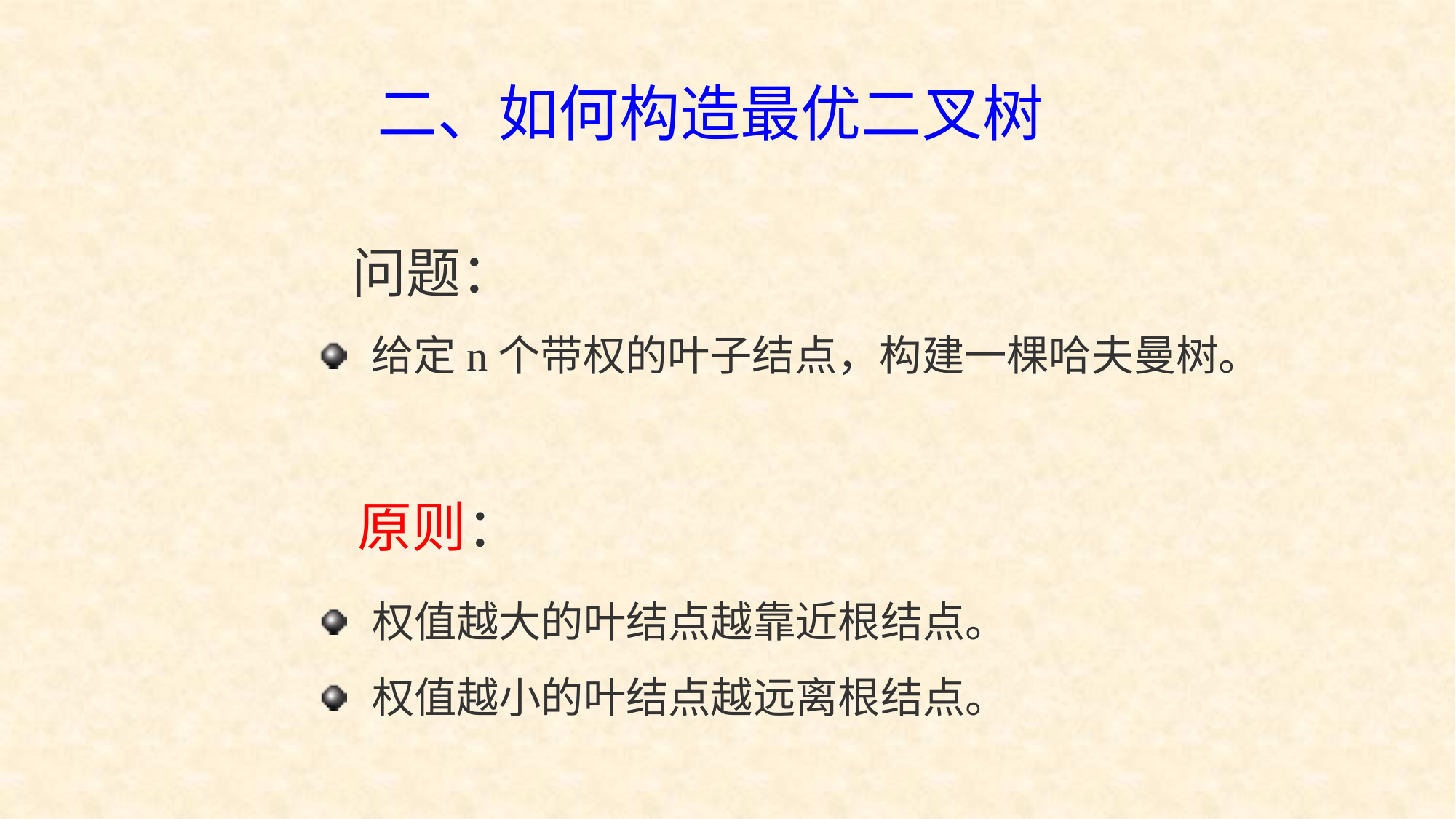

二、如何构造最优二叉树
问题：
给定n个带权的叶子结点，构建一棵哈夫曼树。
原则：
权值越大的叶结点越靠近根结点。
权值越小的叶结点越远离根结点。